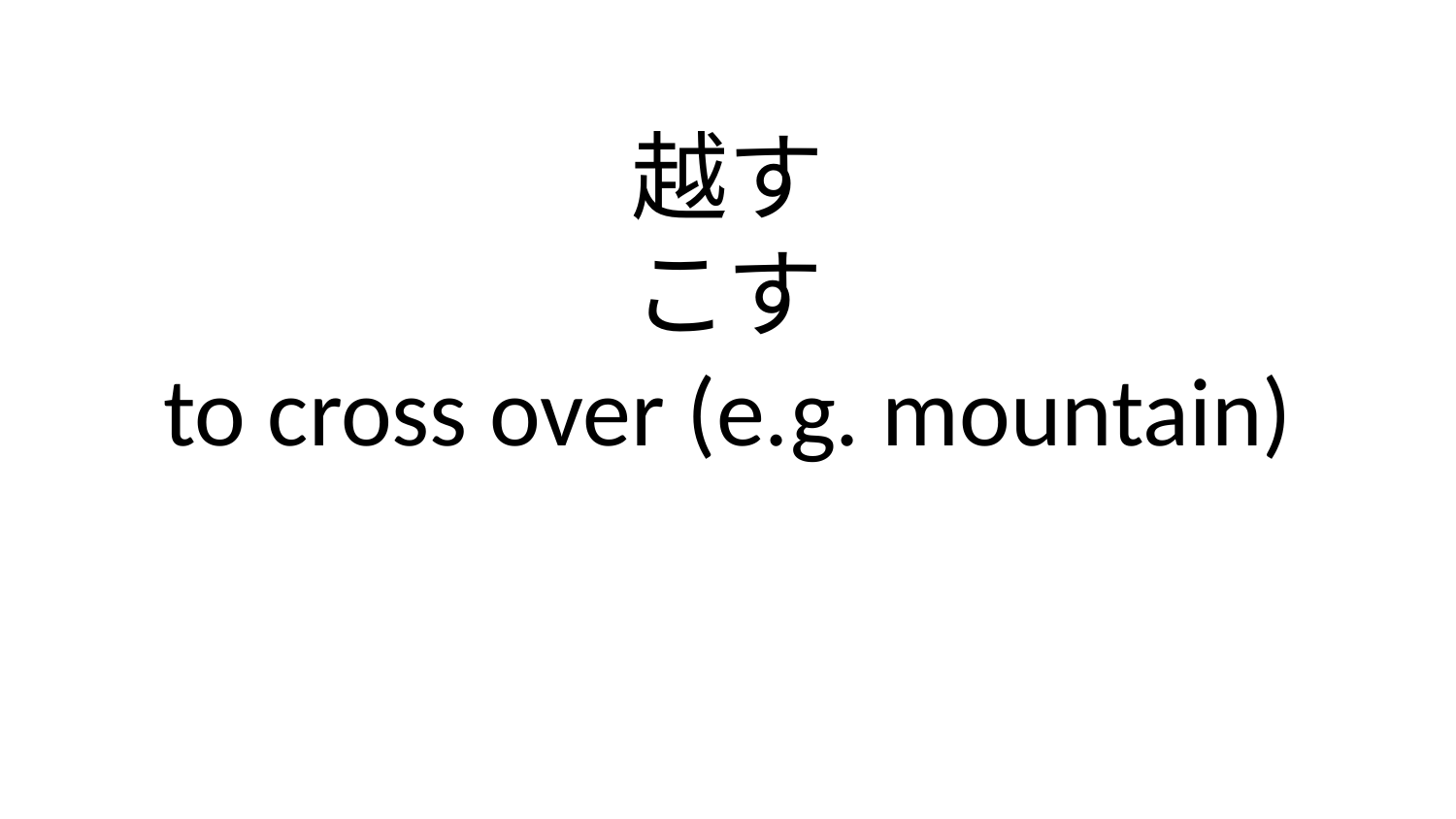

越す
こす
to cross over (e.g. mountain)